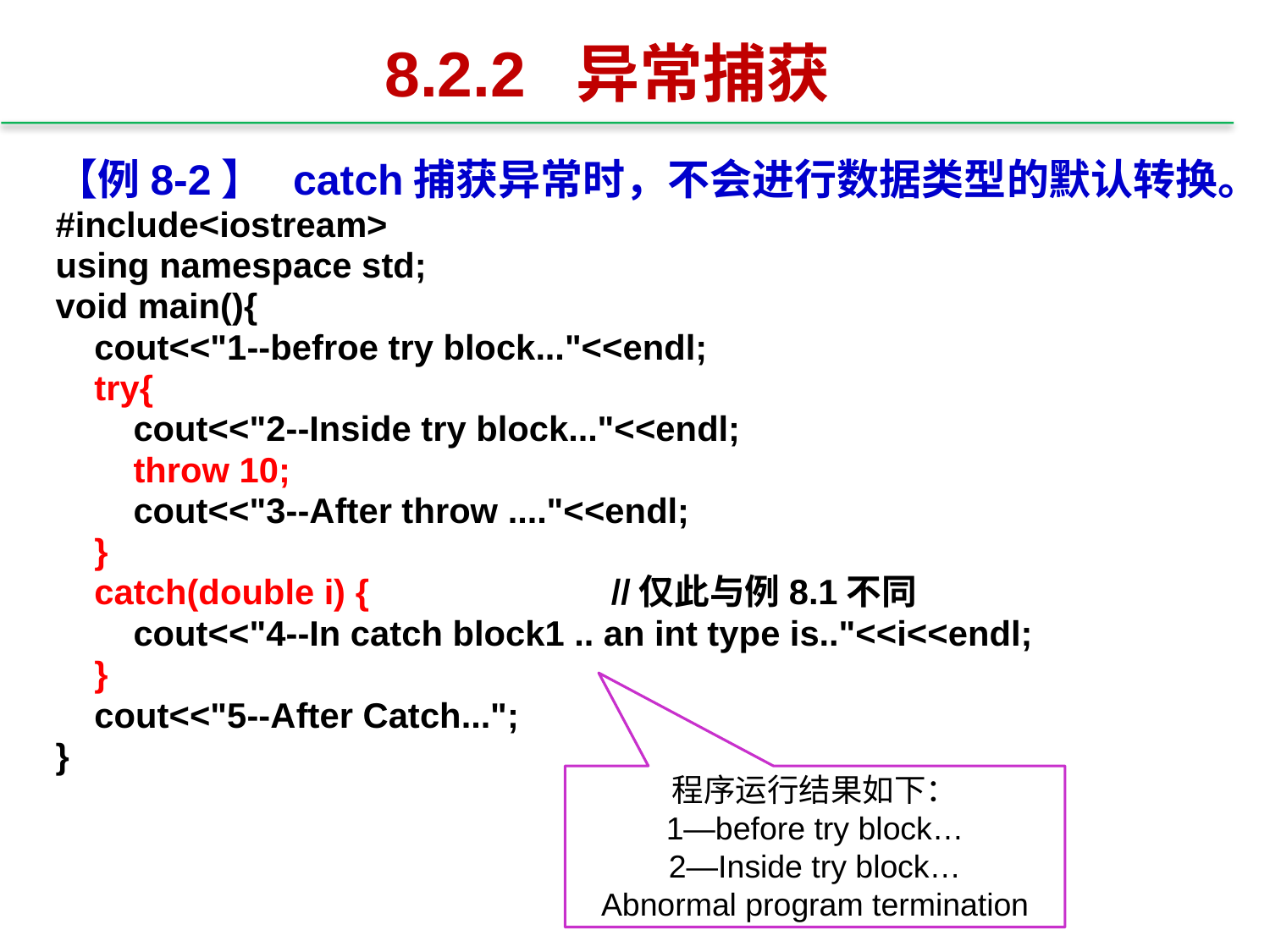

# 8.2.2  异常捕获
【例8-2】  catch捕获异常时，不会进行数据类型的默认转换。
#include<iostream>
using namespace std;
void main(){
    cout<<"1--befroe try block..."<<endl;
    try{
        cout<<"2--Inside try block..."<<endl;
        throw 10;
        cout<<"3--After throw ...."<<endl;
    }
    catch(double i) { 		//仅此与例8.1不同
        cout<<"4--In catch block1 .. an int type is.."<<i<<endl;
    }
    cout<<"5--After Catch...";
}
程序运行结果如下：
1—before try block…
2—Inside try block…
Abnormal program termination